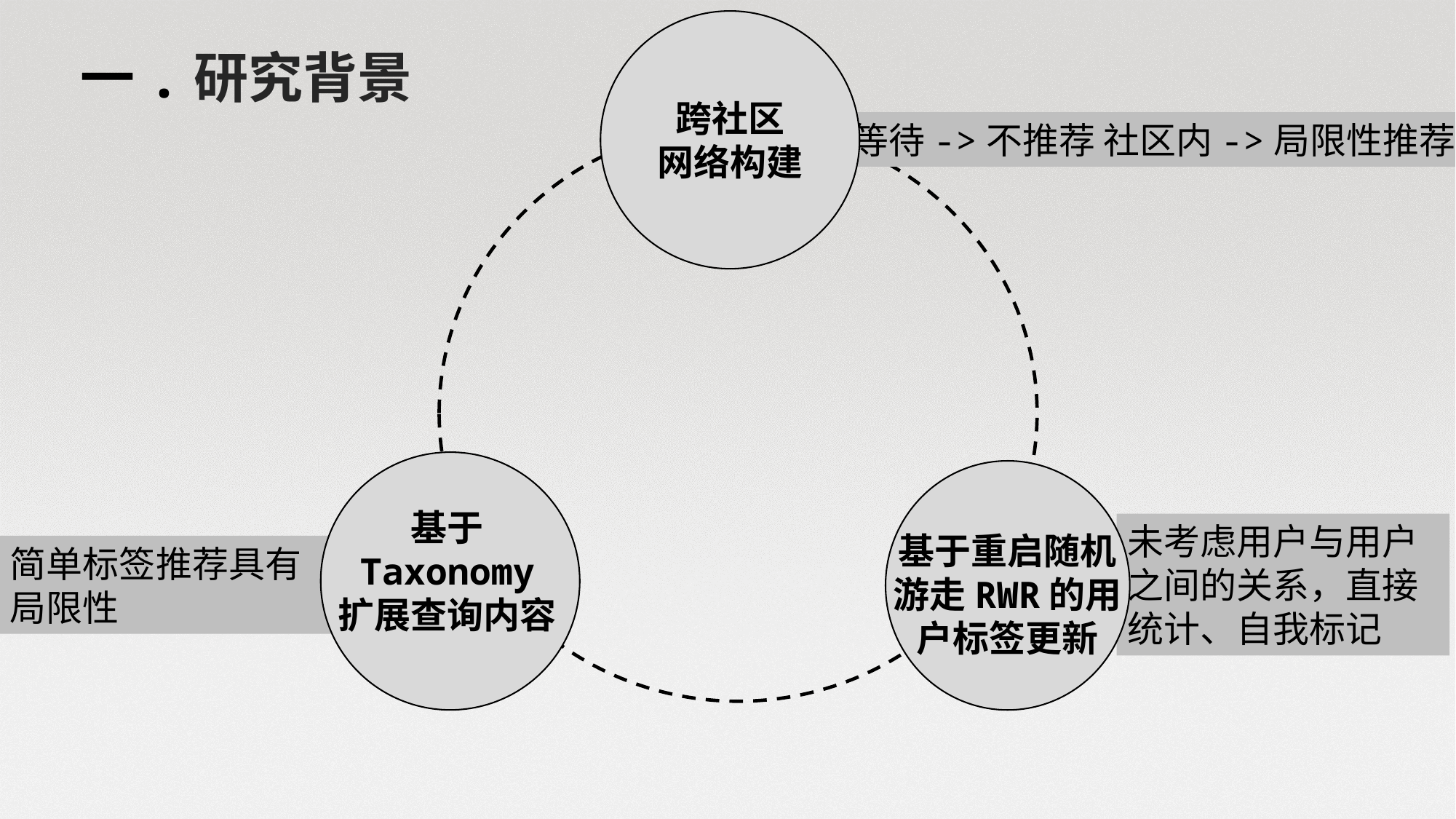

一.研究背景
跨社区
网络构建
等待->不推荐 社区内->局限性推荐

基于
Taxonomy
扩展查询内容
未考虑用户与用户之间的关系，直接统计、自我标记
基于重启随机游走RWR的用户标签更新
简单标签推荐具有局限性